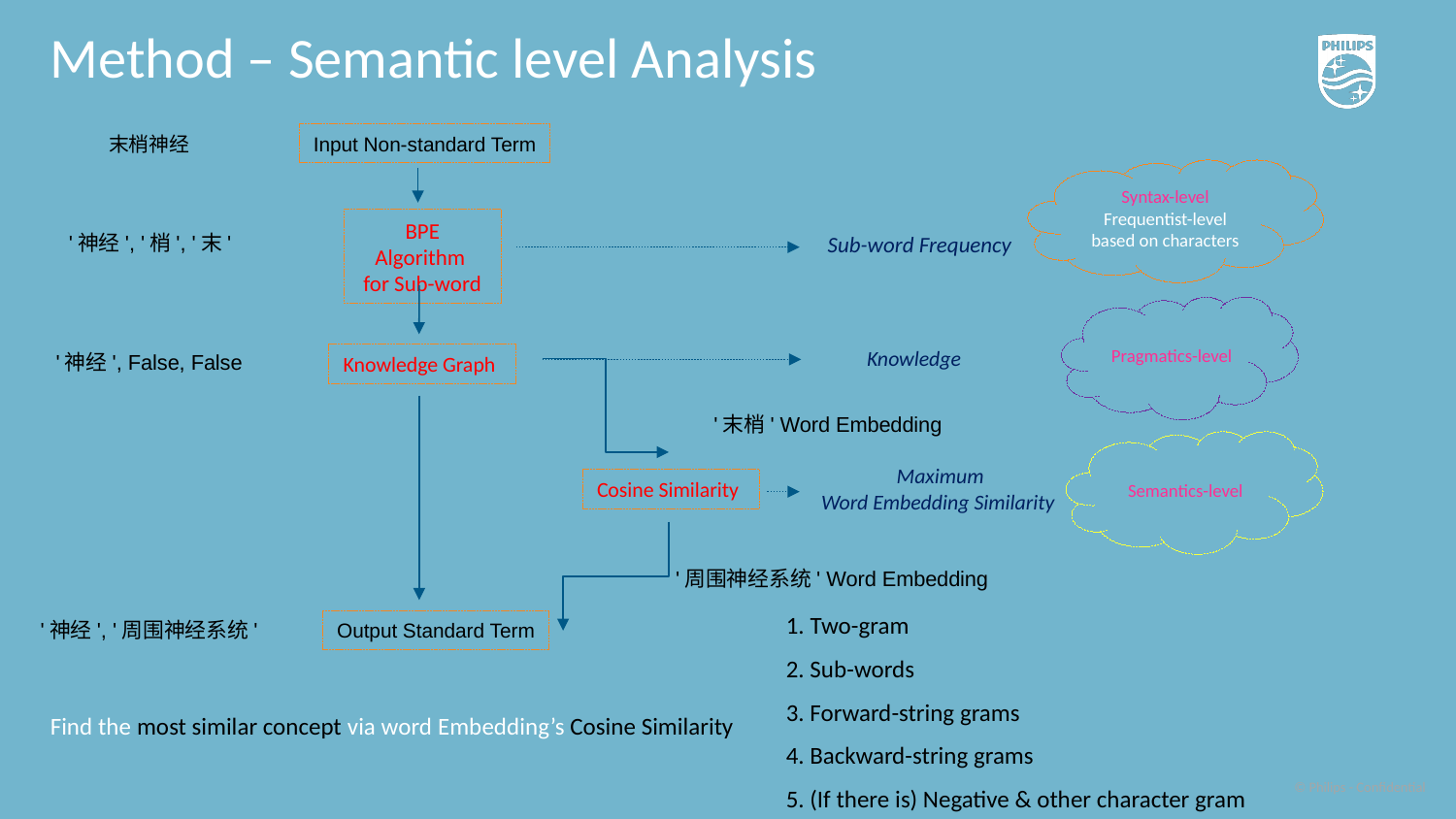

Method – Semantic level Analysis
末梢神经
Input Non-standard Term
Syntax-level
Frequentist-level
based on characters
BPE Algorithm
for Sub-word
'神经', '梢', '末'
Sub-word Frequency

Pragmatics-level

Knowledge
'神经', False, False
Knowledge Graph
'末梢' Word Embedding

Semantics-level

Maximum
Word Embedding Similarity
Cosine Similarity
'周围神经系统' Word Embedding
1. Two-gram
2. Sub-words
3. Forward-string grams
4. Backward-string grams
5. (If there is) Negative & other character gram
'神经', '周围神经系统'
Output Standard Term
Find the most similar concept via word Embedding’s Cosine Similarity